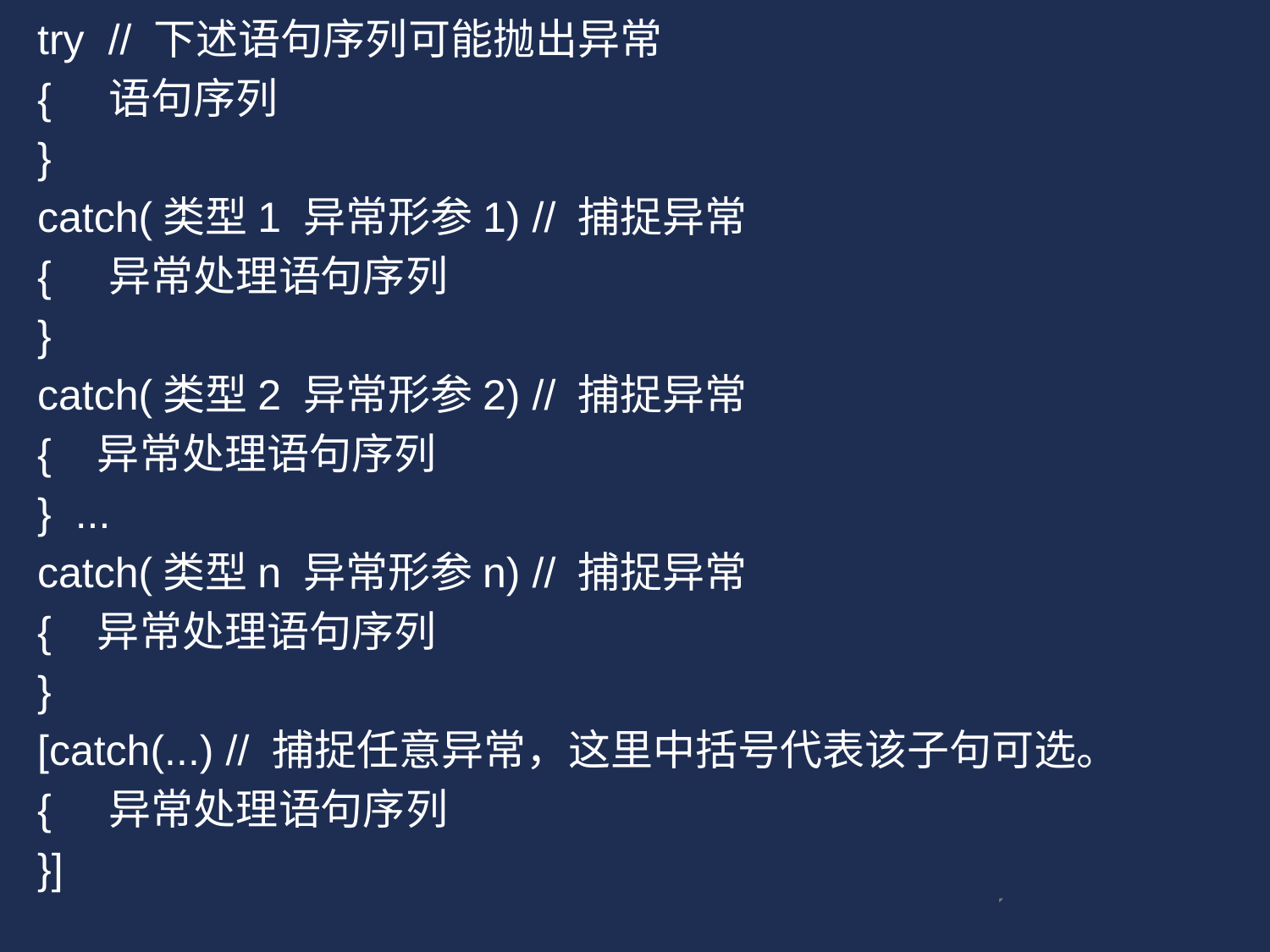

try  // 下述语句序列可能抛出异常
{    语句序列
}
catch(类型1 异常形参1) // 捕捉异常
{    异常处理语句序列
}
catch(类型2 异常形参2) // 捕捉异常
{   异常处理语句序列
}  ...
catch(类型n 异常形参n) // 捕捉异常
{   异常处理语句序列
}
[catch(...) // 捕捉任意异常，这里中括号代表该子句可选。
{    异常处理语句序列
}]
#